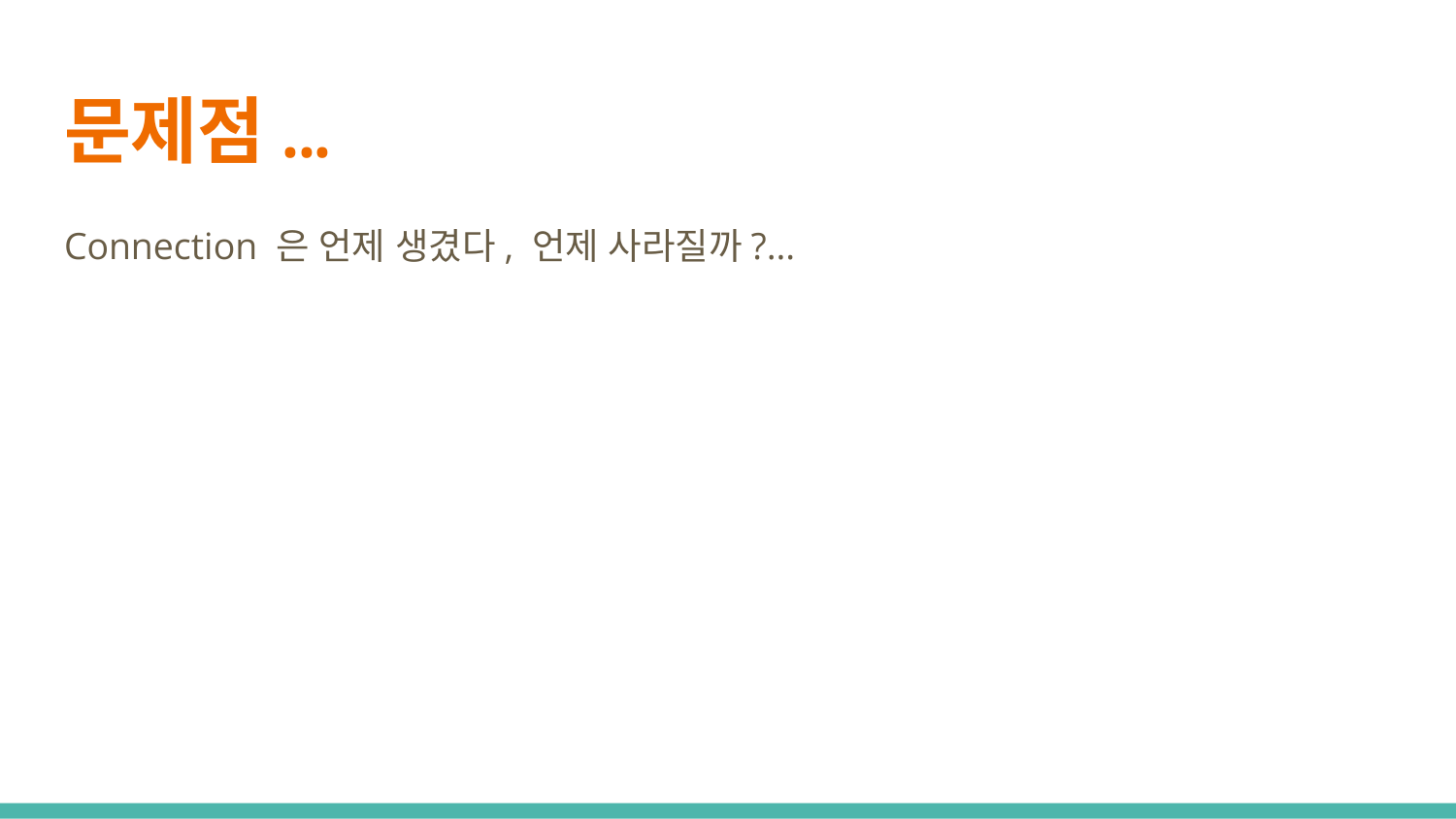

# 문제점...
Connection 은 언제 생겼다, 언제 사라질까?...